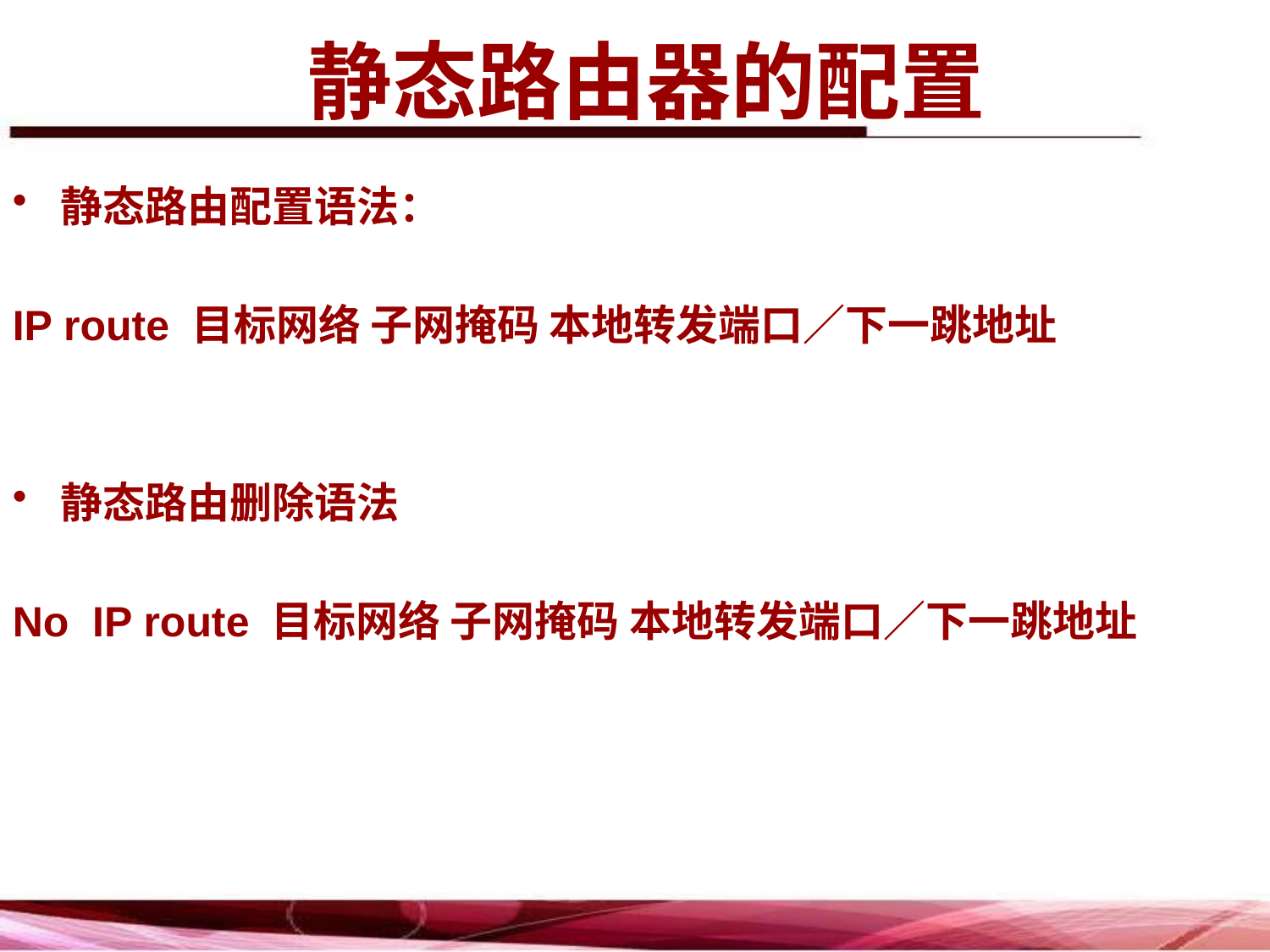

# 静态路由器的配置

静态路由配置语法：

IP route 目标网络 子网掩码 本地转发端口／下一跳地址

静态路由删除语法

No  IP route 目标网络 子网掩码 本地转发端口／下一跳地址